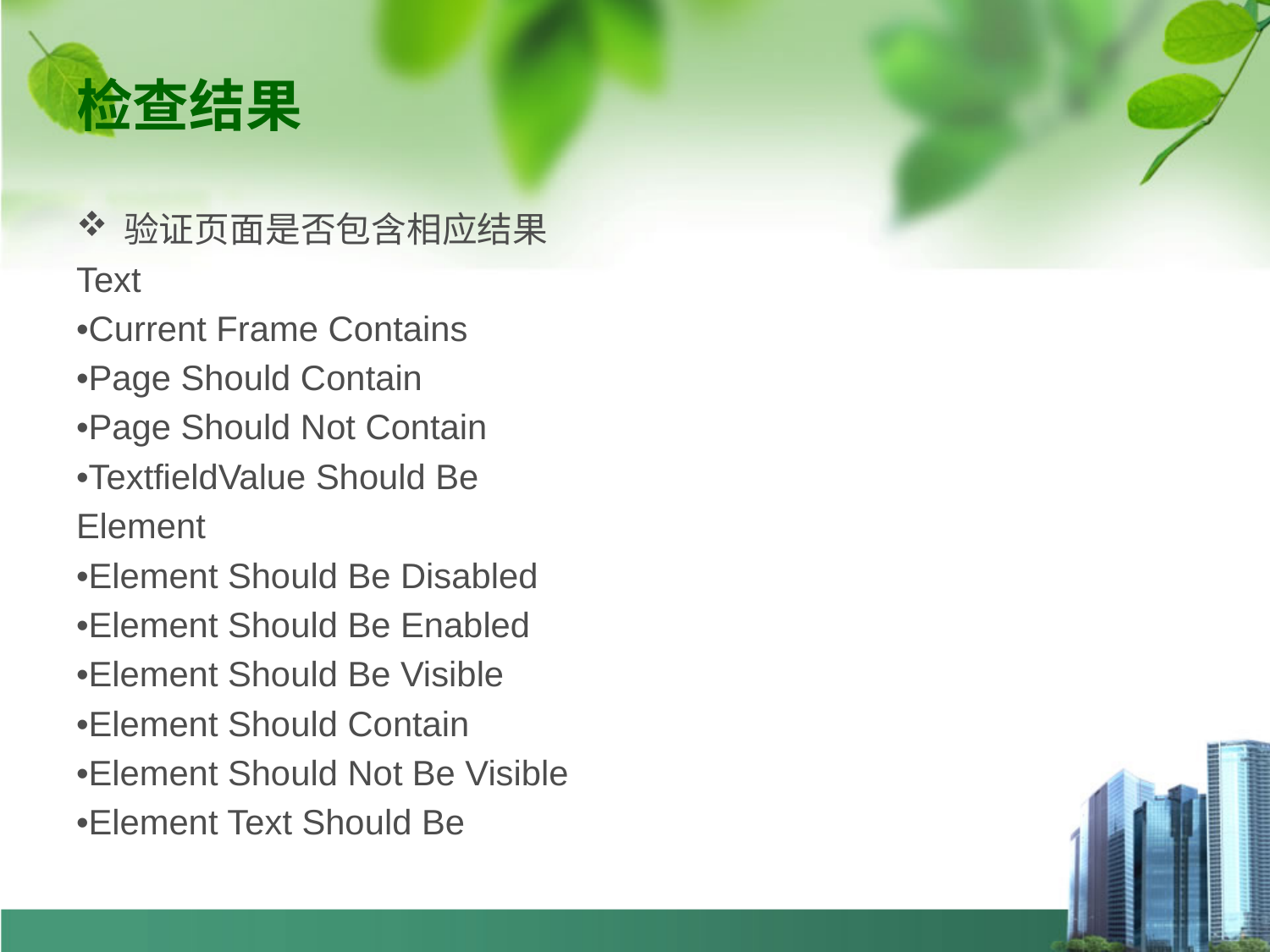

# 检查结果
验证页面是否包含相应结果
Text
•Current Frame Contains
•Page Should Contain
•Page Should Not Contain
•TextfieldValue Should Be
Element
•Element Should Be Disabled
•Element Should Be Enabled
•Element Should Be Visible
•Element Should Contain
•Element Should Not Be Visible
•Element Text Should Be